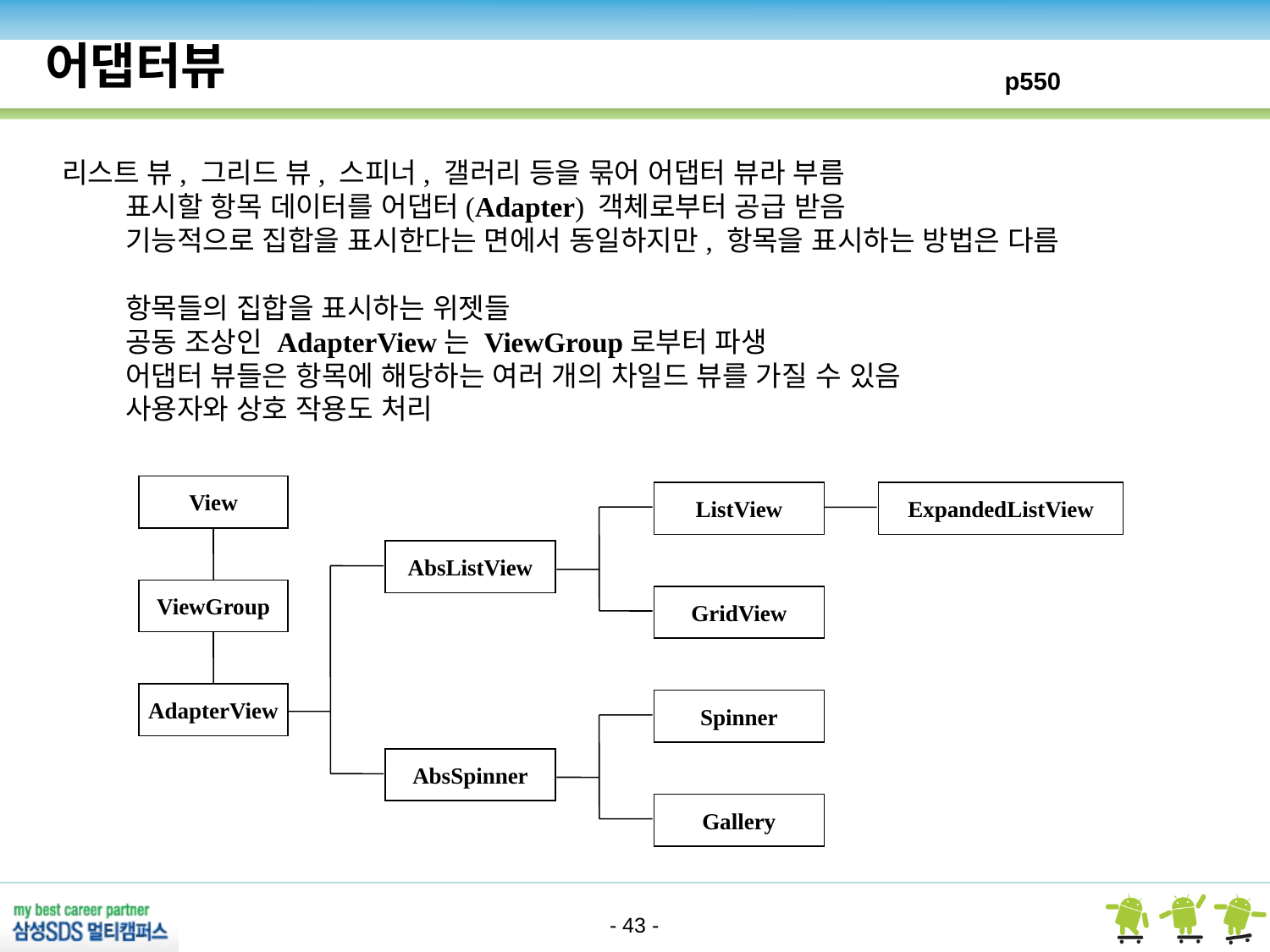

어댑터뷰
p550
리스트 뷰, 그리드 뷰, 스피너, 갤러리 등을 묶어 어댑터 뷰라 부름
표시할 항목 데이터를 어댑터(Adapter) 객체로부터 공급 받음
기능적으로 집합을 표시한다는 면에서 동일하지만, 항목을 표시하는 방법은 다름

항목들의 집합을 표시하는 위젯들
공동 조상인 AdapterView는 ViewGroup로부터 파생
어댑터 뷰들은 항목에 해당하는 여러 개의 차일드 뷰를 가질 수 있음
사용자와 상호 작용도 처리
View
ListView
ExpandedListView

AbsListView

ViewGroup
GridView

AdapterView
Spinner

AbsSpinner

Gallery

- 43 -